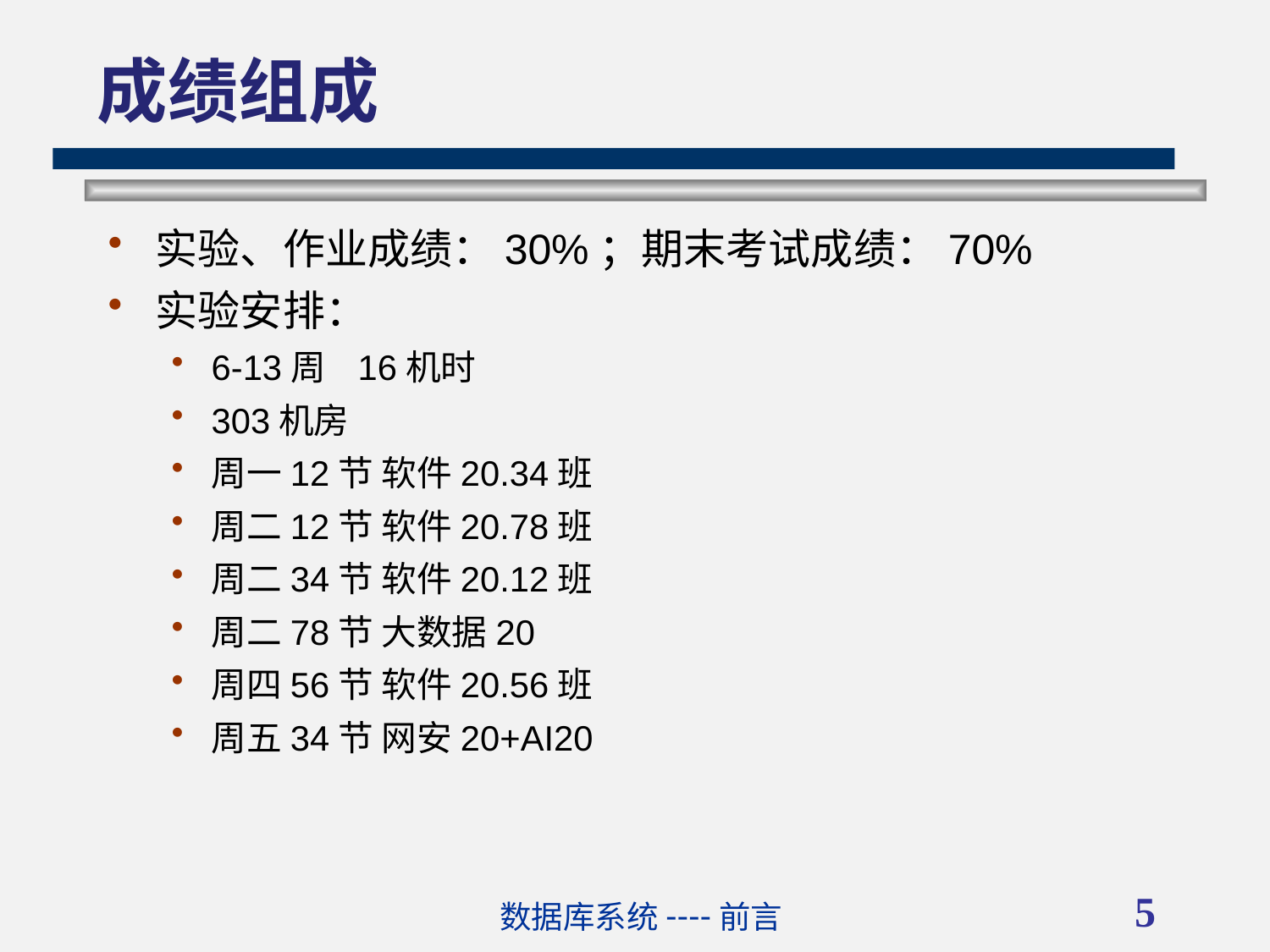

# 成绩组成
实验、作业成绩：30%；期末考试成绩：70%
实验安排：
6-13周   16机时
303机房
周一12节 软件20.34班
周二12节 软件20.78班
周二34节 软件20.12班
周二78节 大数据20
周四56节 软件20.56班
周五34节 网安20+AI20
5
数据库系统----前言